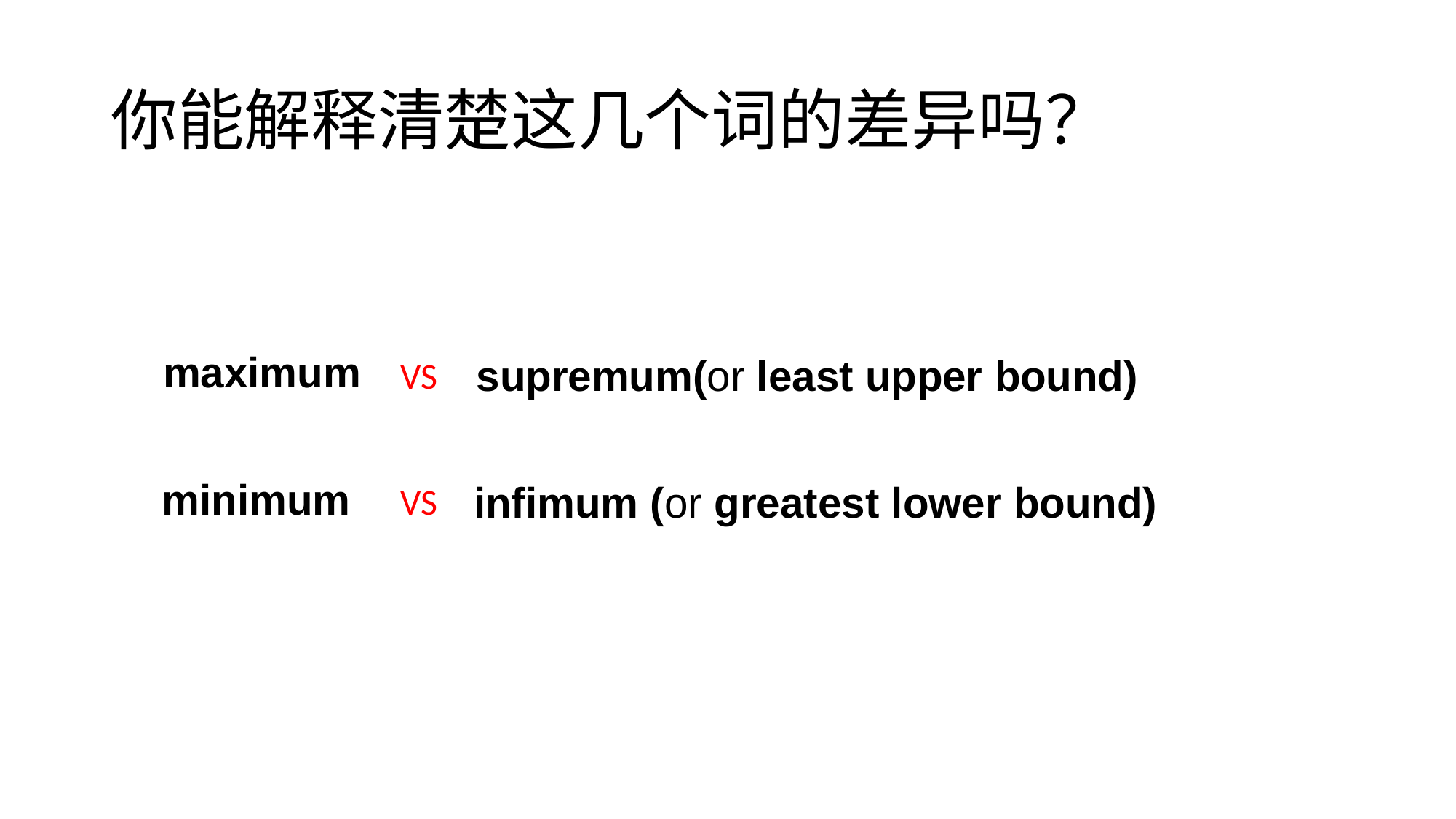

# 你能解释清楚这几个词的差异吗？
maximum
supremum(or least upper bound)
VS
minimum
infimum (or greatest lower bound)
VS